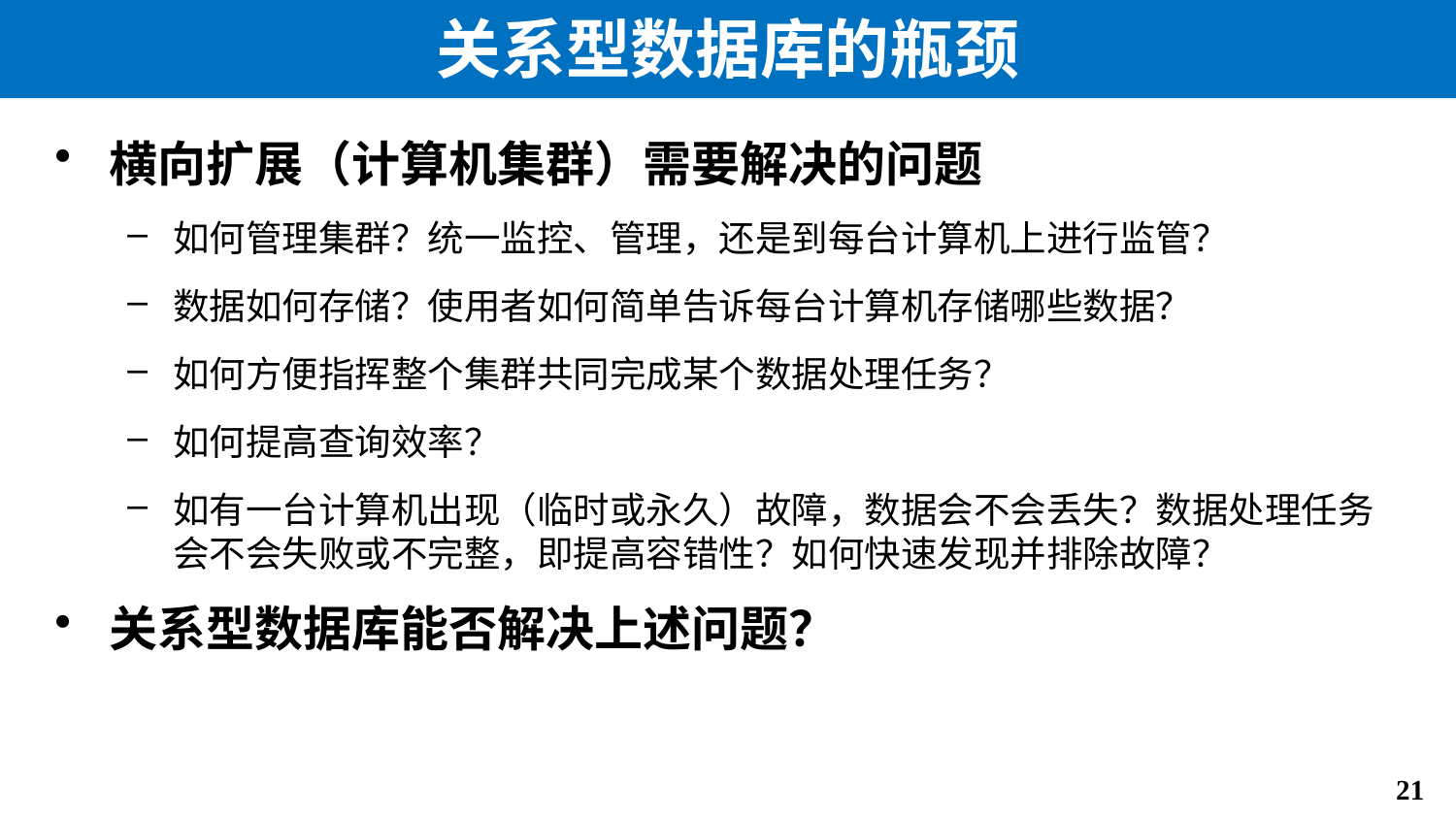

# 关系型数据库的瓶颈
横向扩展（计算机集群）需要解决的问题
如何管理集群？统一监控、管理，还是到每台计算机上进行监管？
数据如何存储？使用者如何简单告诉每台计算机存储哪些数据？
如何方便指挥整个集群共同完成某个数据处理任务？
如何提高查询效率？
如有一台计算机出现（临时或永久）故障，数据会不会丢失？数据处理任务会不会失败或不完整，即提高容错性？如何快速发现并排除故障？
关系型数据库能否解决上述问题？